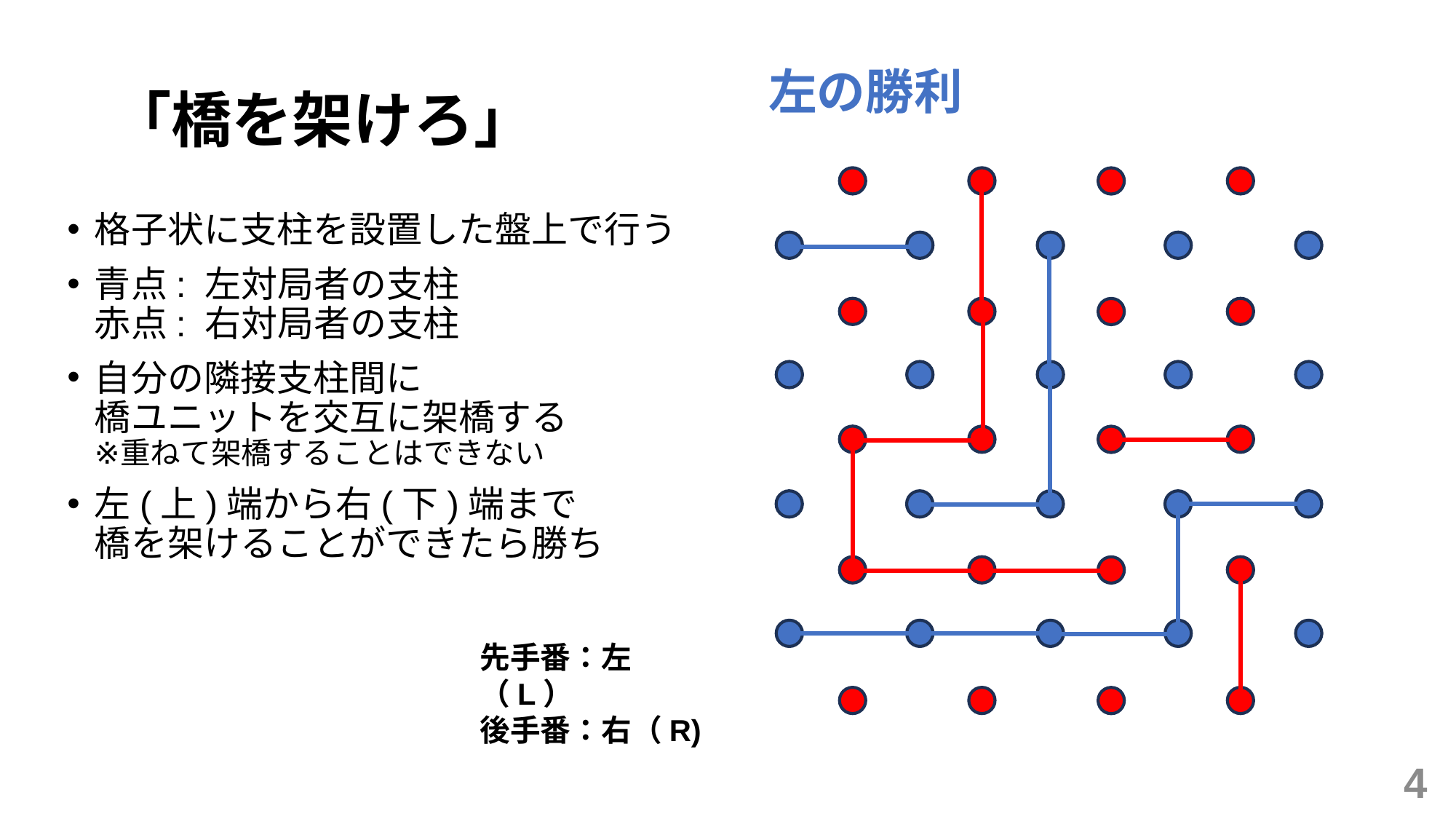

# 「橋を架けろ」
左の勝利

格子状に支柱を設置した盤上で行う
青点: 左対局者の支柱
赤点: 右対局者の支柱
自分の隣接支柱間に
橋ユニットを交互に架橋する
※重ねて架橋することはできない
左(上)端から右(下)端まで
橋を架けることができたら勝ち

先手番：左（L）
後手番：右（R)

4